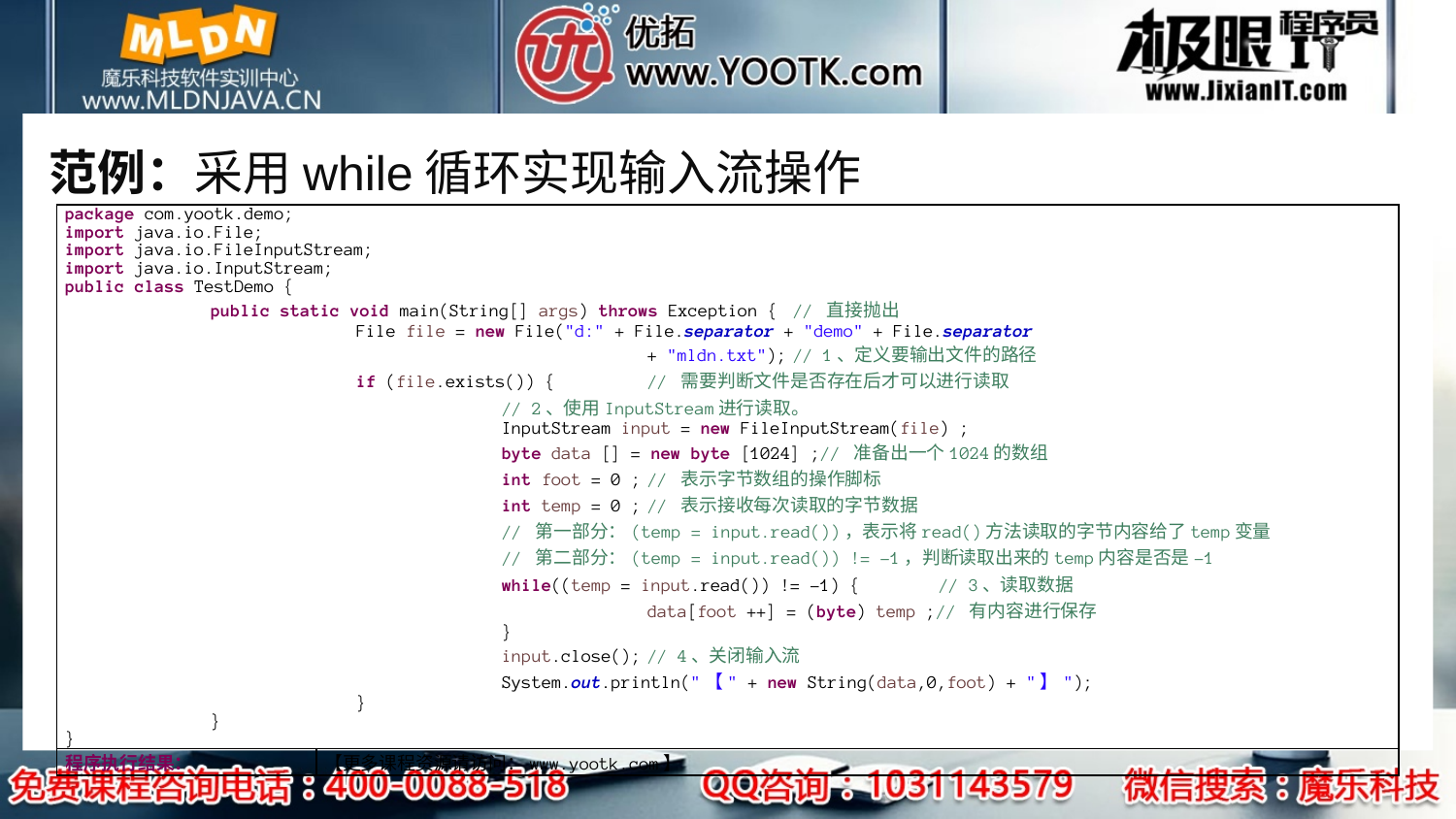

# 范例：采用while循环实现输入流操作
| package com.yootk.demo; import java.io.File; import java.io.FileInputStream; import java.io.InputStream; public class TestDemo { public static void main(String[] args) throws Exception { // 直接抛出 File file = new File("d:" + File.separator + "demo" + File.separator + "mldn.txt"); // 1、定义要输出文件的路径 if (file.exists()) { // 需要判断文件是否存在后才可以进行读取 // 2、使用InputStream进行读取。 InputStream input = new FileInputStream(file) ; byte data [] = new byte [1024] ;// 准备出一个1024的数组 int foot = 0 ; // 表示字节数组的操作脚标 int temp = 0 ; // 表示接收每次读取的字节数据 // 第一部分：(temp = input.read())，表示将read()方法读取的字节内容给了temp变量 // 第二部分：(temp = input.read()) != -1，判断读取出来的temp内容是否是-1 while((temp = input.read()) != -1) { // 3、读取数据 data[foot ++] = (byte) temp ;// 有内容进行保存 } input.close(); // 4、关闭输入流 System.out.println("【" + new String(data,0,foot) + "】"); } } } |  |
| --- | --- |
| 程序执行结果： | 【更多课程资源请访问：www.yootk.com】 |